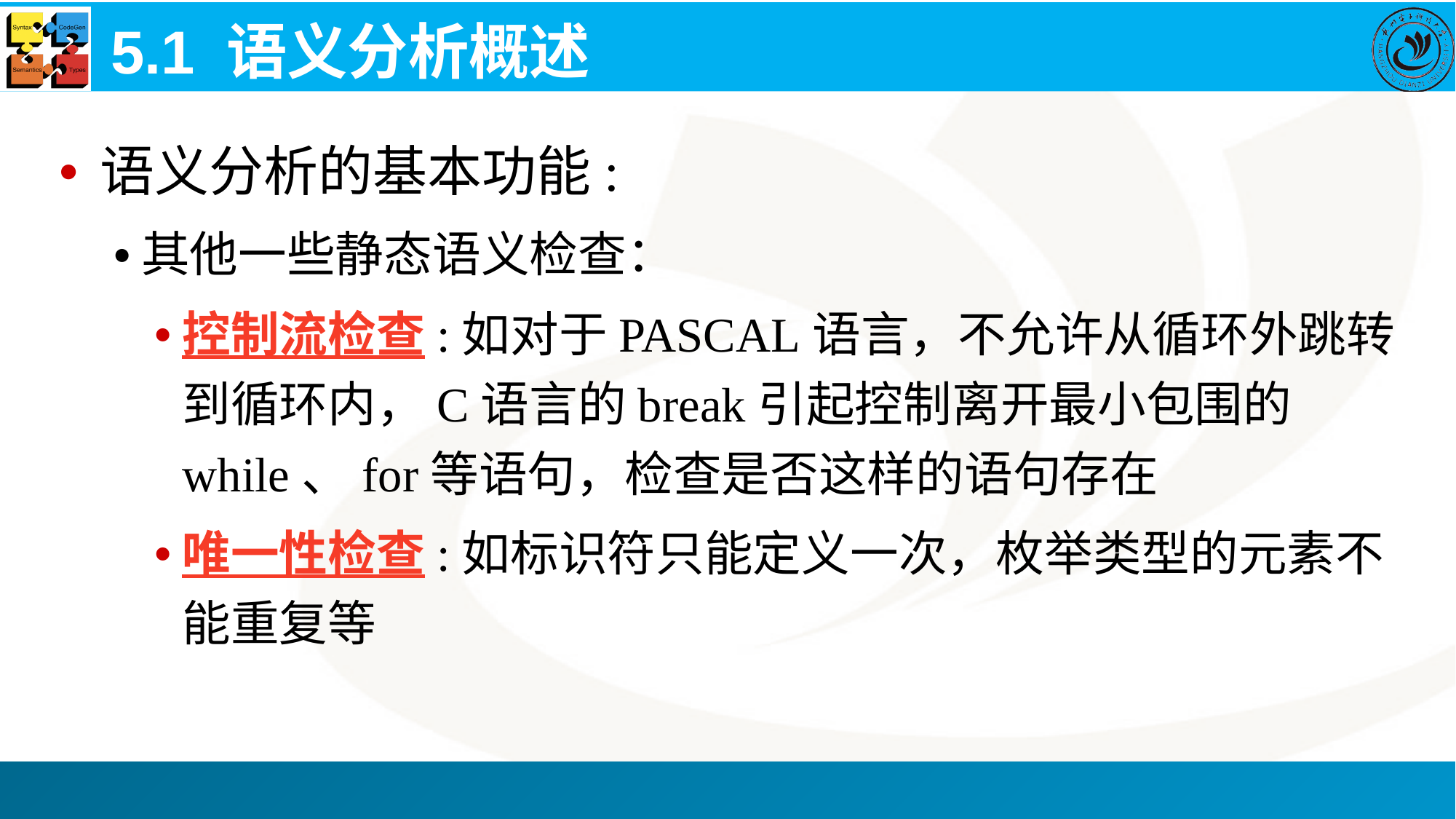

# 5.1 语义分析概述
语义分析的基本功能:
其他一些静态语义检查：
控制流检查:如对于PASCAL语言，不允许从循环外跳转到循环内，C语言的break引起控制离开最小包围的while、for等语句，检查是否这样的语句存在
唯一性检查:如标识符只能定义一次，枚举类型的元素不能重复等
7